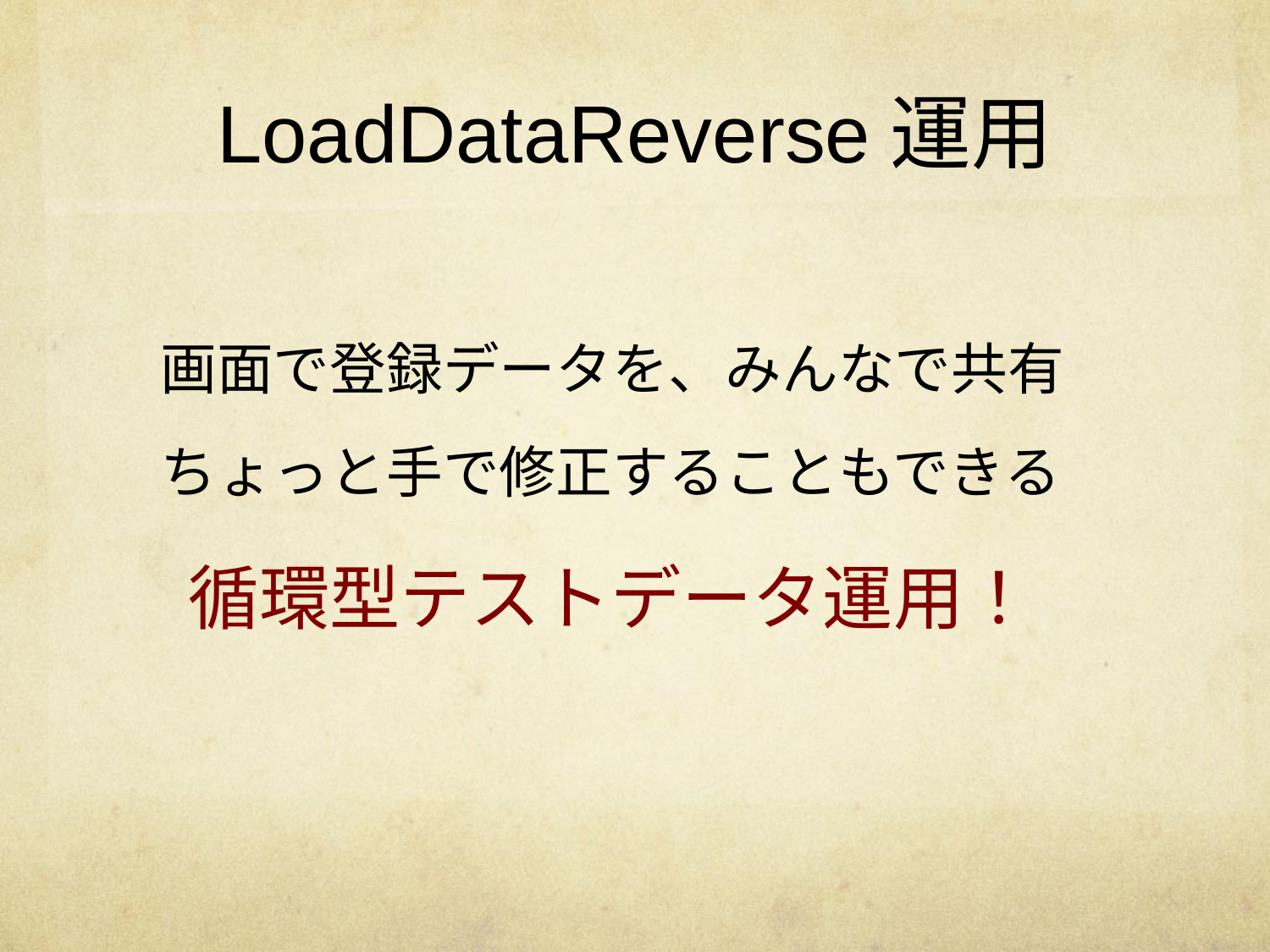

# LoadDataReverse運用

　画面で登録データを、みんなで共有
　ちょっと手で修正することもできる
　循環型テストデータ運用！